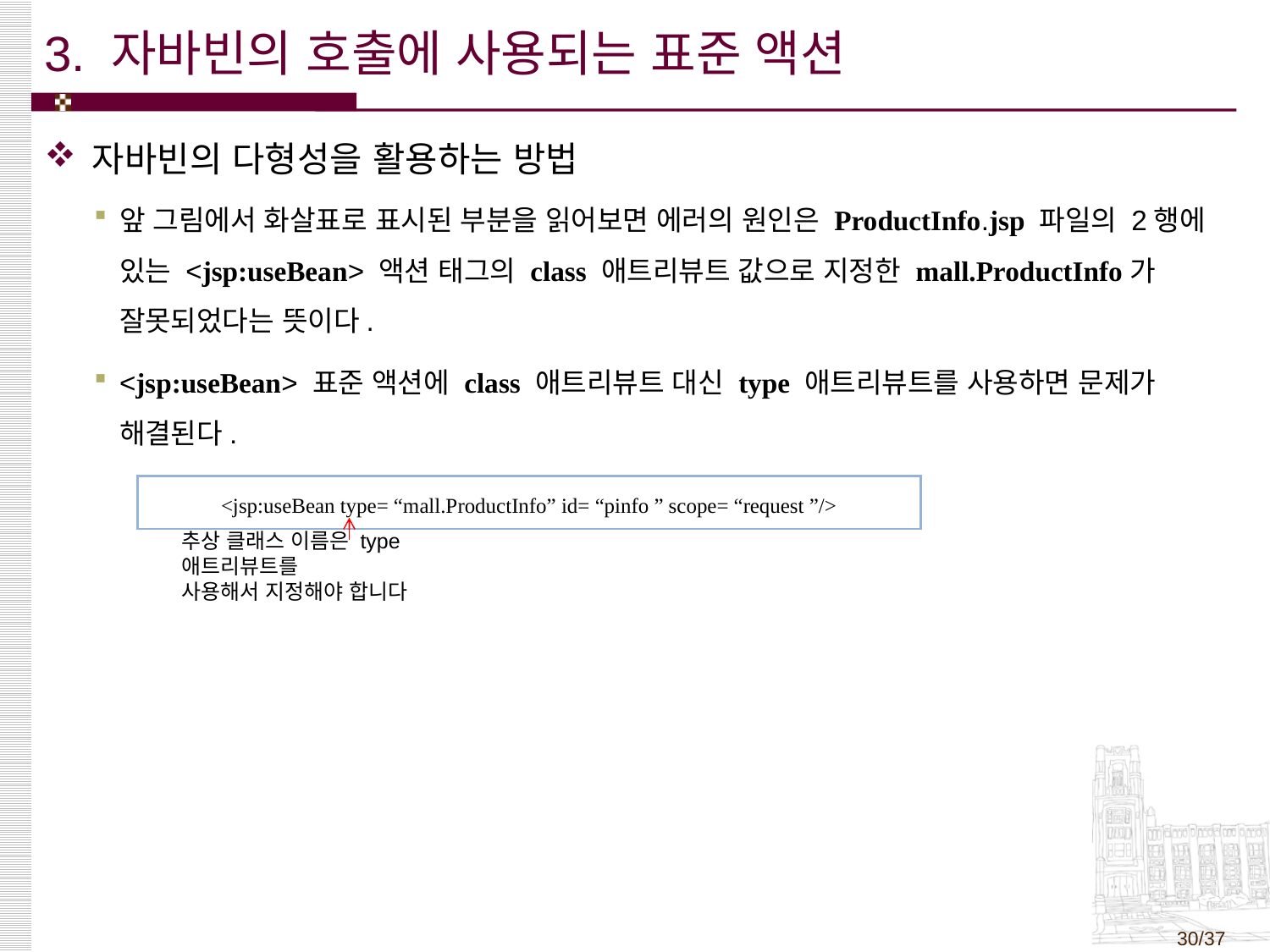

# 3. 자바빈의 호출에 사용되는 표준 액션
자바빈의 다형성을 활용하는 방법
앞 그림에서 화살표로 표시된 부분을 읽어보면 에러의 원인은 ProductInfo.jsp 파일의 2행에 있는 <jsp:useBean> 액션 태그의 class 애트리뷰트 값으로 지정한 mall.ProductInfo가 잘못되었다는 뜻이다.
<jsp:useBean> 표준 액션에 class 애트리뷰트 대신 type 애트리뷰트를 사용하면 문제가 해결된다.

| <jsp:useBean type= “mall.ProductInfo” id= “pinfo ” scope= “request ”/> |
| --- |
추상 클래스 이름은 type 애트리뷰트를
사용해서 지정해야 합니다